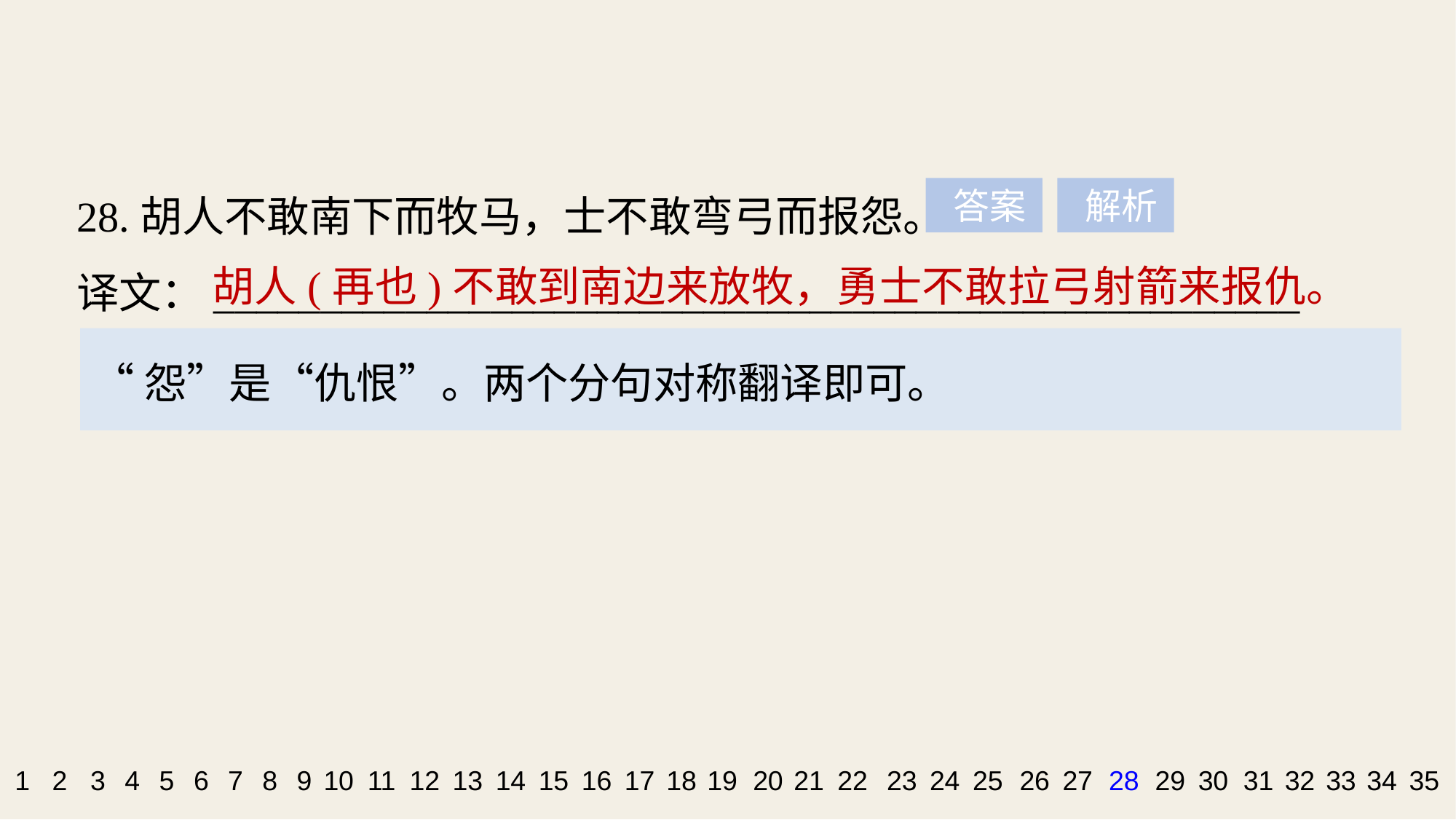

28.胡人不敢南下而牧马，士不敢弯弓而报怨。
译文：___________________________________________________
 答案
 解析
胡人(再也)不敢到南边来放牧，勇士不敢拉弓射箭来报仇。
“怨”是“仇恨”。两个分句对称翻译即可。

1
2
3
4
5
6
7
8
9
10
11
12
13
14
15
16
17
18
19
20
21
22
23
24
25
26
27
28
29
30
31
32
33
34
35